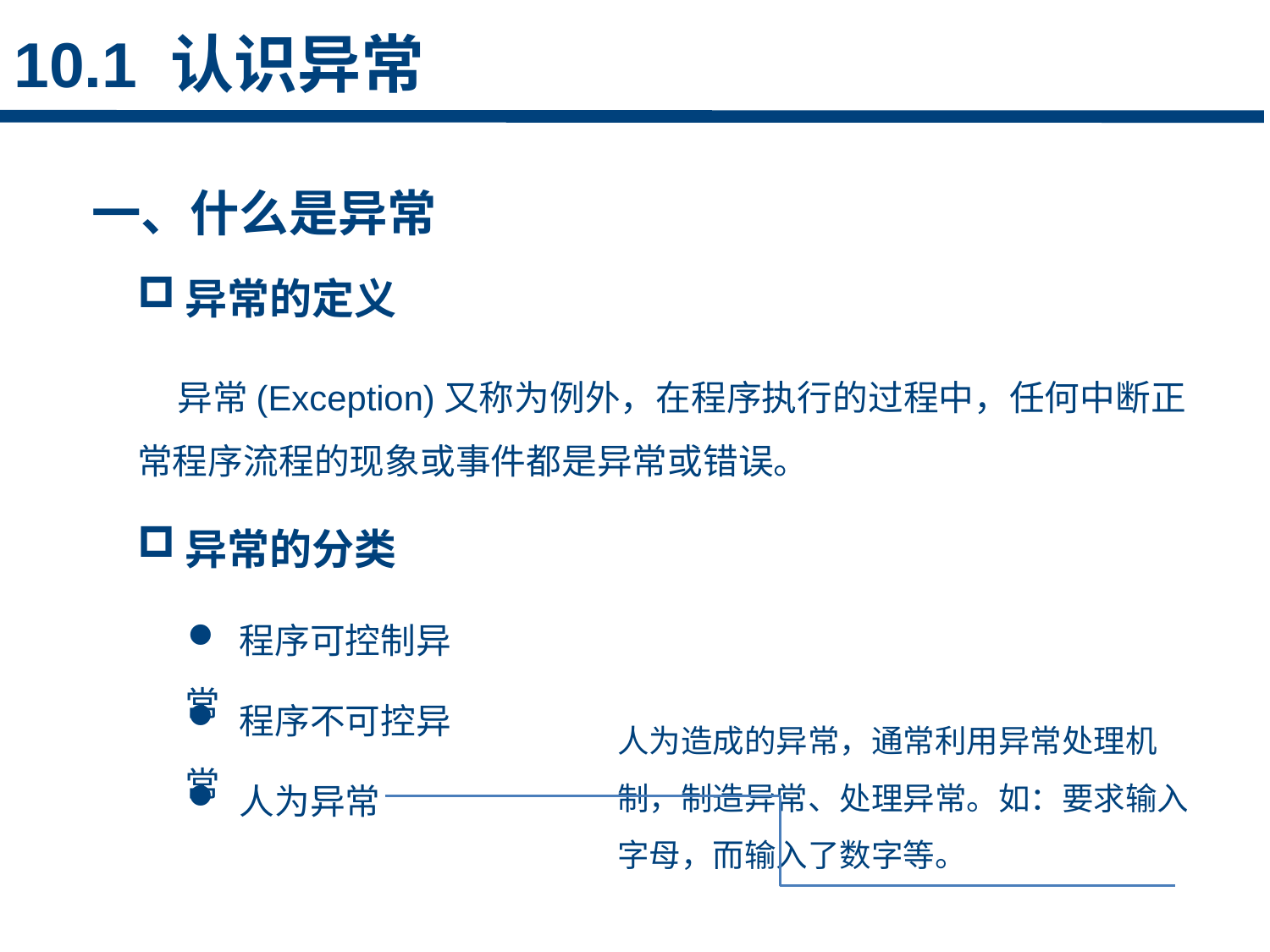

10.1 认识异常
一、什么是异常
异常的定义
点击添加文本
    异常(Exception)又称为例外，在程序执行的过程中，任何中断正常程序流程的现象或事件都是异常或错误。
点击添加文本
异常的分类
点击添加文本
 程序可控制异常
 程序不可控异常
人为造成的异常，通常利用异常处理机制，制造异常、处理异常。如：要求输入字母，而输入了数字等。
 人为异常
点击添加文本